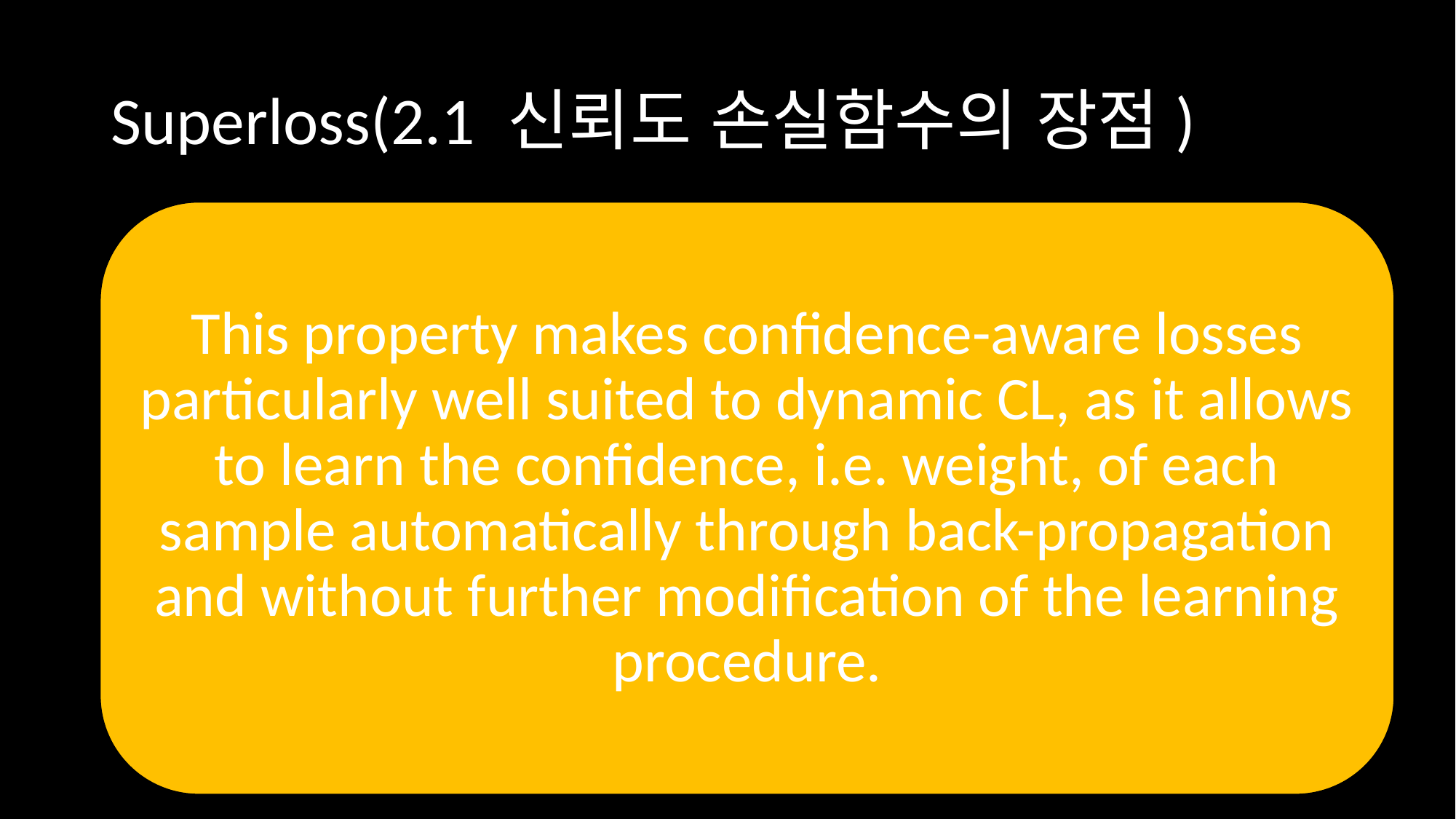

# Superloss(2.1 신뢰도 손실함수의 장점)
This property makes confidence-aware losses particularly well suited to dynamic CL, as it allows to learn the confidence, i.e. weight, of each sample automatically through back-propagation and without further modification of the learning procedure.